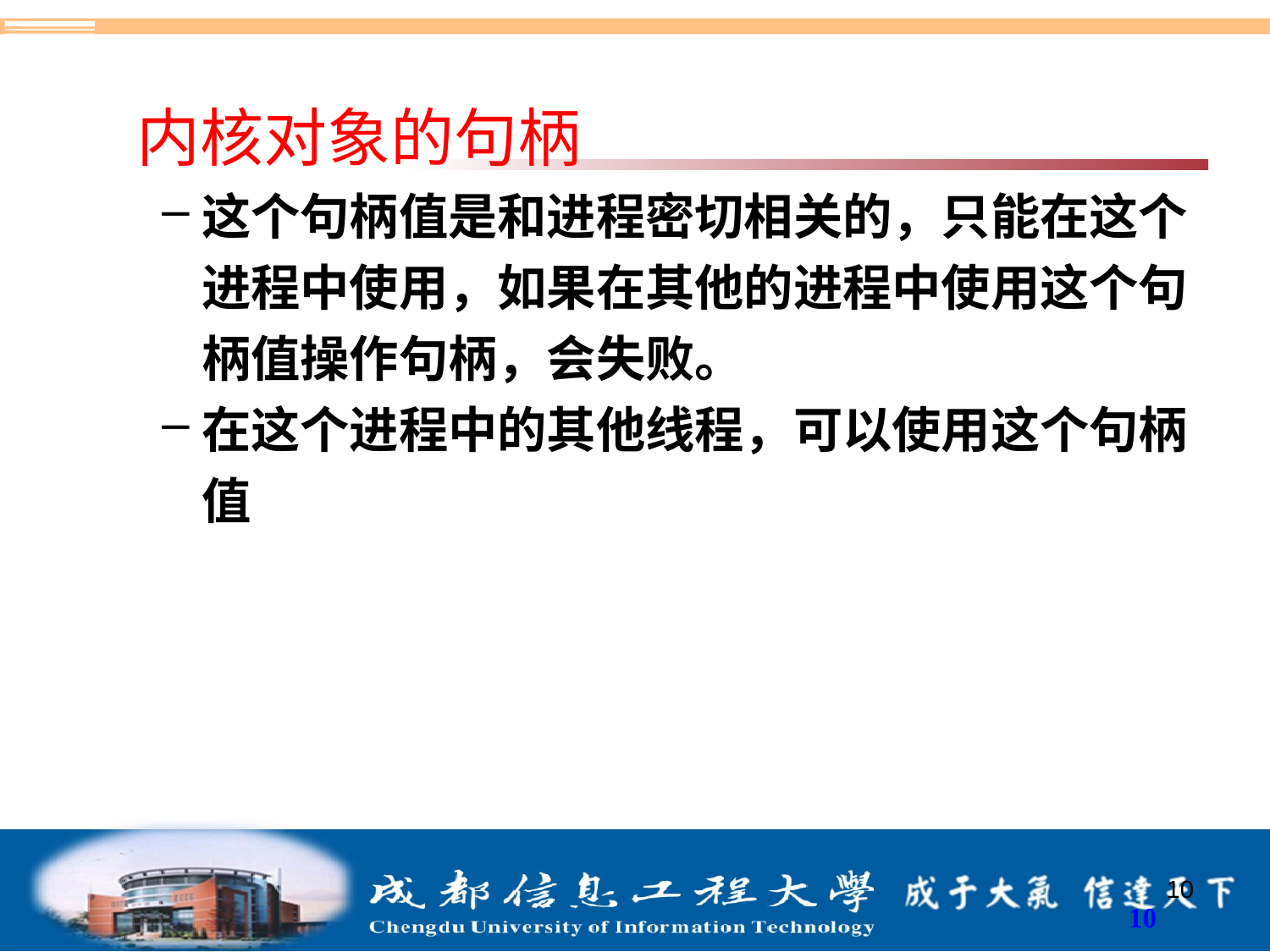

内核对象的句柄
这个句柄值是和进程密切相关的，只能在这个进程中使用，如果在其他的进程中使用这个句柄值操作句柄，会失败。
在这个进程中的其他线程，可以使用这个句柄值